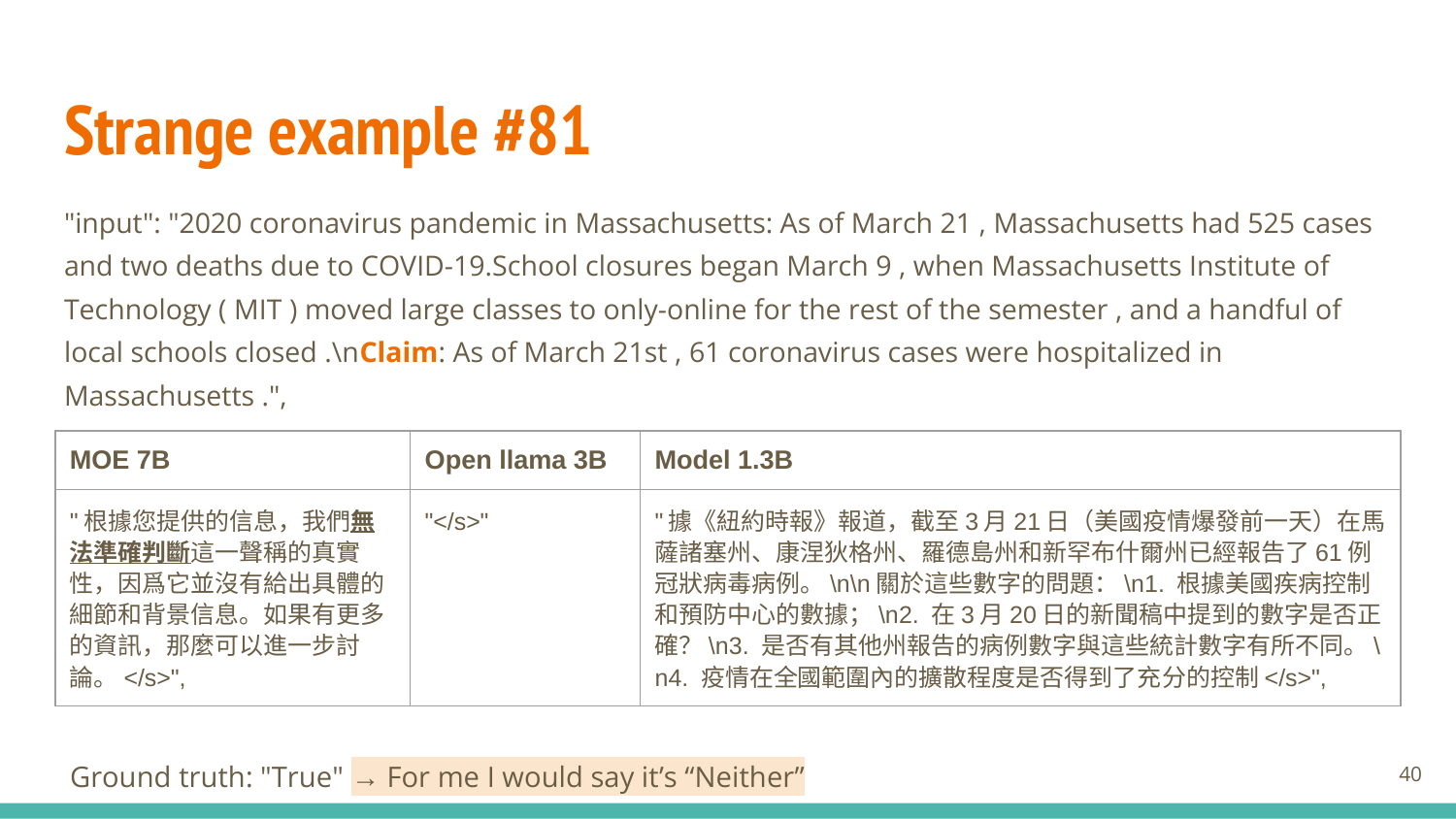

# Strange example #81
"input": "2020 coronavirus pandemic in Massachusetts: As of March 21 , Massachusetts had 525 cases and two deaths due to COVID-19.School closures began March 9 , when Massachusetts Institute of Technology ( MIT ) moved large classes to only-online for the rest of the semester , and a handful of local schools closed .\nClaim: As of March 21st , 61 coronavirus cases were hospitalized in Massachusetts .",
| MOE 7B | Open llama 3B | Model 1.3B |
| --- | --- | --- |
| "根據您提供的信息，我們無法準確判斷這一聲稱的真實性，因爲它並沒有給出具體的細節和背景信息。如果有更多的資訊，那麼可以進一步討論。</s>", | "</s>" | "據《紐約時報》報道，截至3月21日（美國疫情爆發前一天）在馬薩諸塞州、康涅狄格州、羅德島州和新罕布什爾州已經報告了61例冠狀病毒病例。\n\n關於這些數字的問題：\n1. 根據美國疾病控制和預防中心的數據；\n2. 在3月20日的新聞稿中提到的數字是否正確？\n3. 是否有其他州報告的病例數字與這些統計數字有所不同。\n4. 疫情在全國範圍內的擴散程度是否得到了充分的控制�</s>", |
Ground truth: "True" → For me I would say it’s “Neither”
40